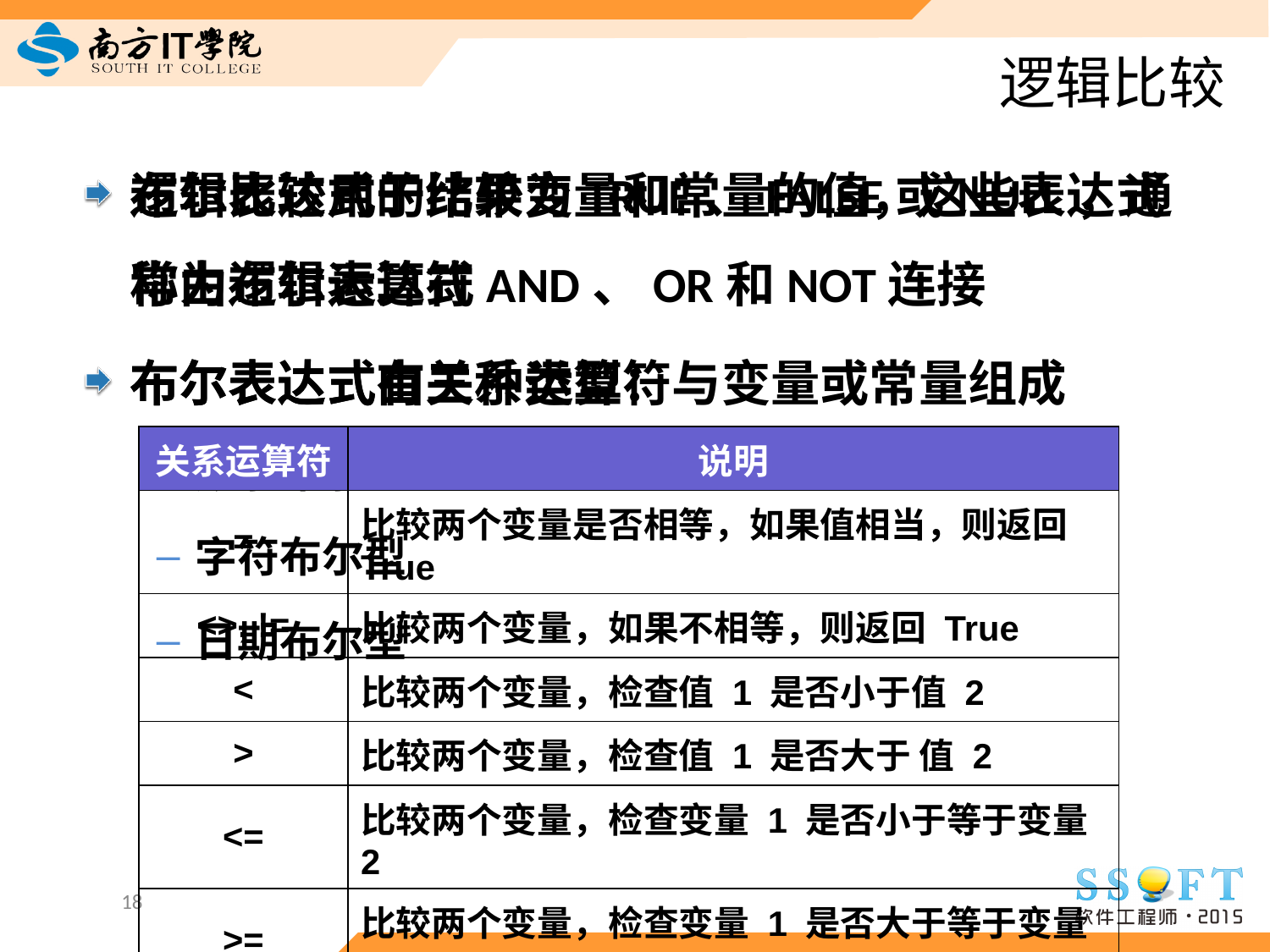

# 逻辑比较
布尔表达式的结果为TRUE、FALSE或NULL，通常由逻辑运算符AND、OR和NOT连接
布尔表达式有三种类型：
数字布尔型
字符布尔型
日期布尔型
逻辑比较用于比较变量和常量的值，这些表达式称为布尔表达式
布尔表达式由关系运算符与变量或常量组成
| 关系运算符 | 说明 |
| --- | --- |
| = | 比较两个变量是否相等，如果值相当，则返回 True |
| <>, != | 比较两个变量，如果不相等，则返回 True |
| < | 比较两个变量，检查值 1 是否小于值 2 |
| > | 比较两个变量，检查值 1 是否大于 值 2 |
| <= | 比较两个变量，检查变量 1 是否小于等于变量 2 |
| >= | 比较两个变量，检查变量 1 是否大于等于变量 2 |
18